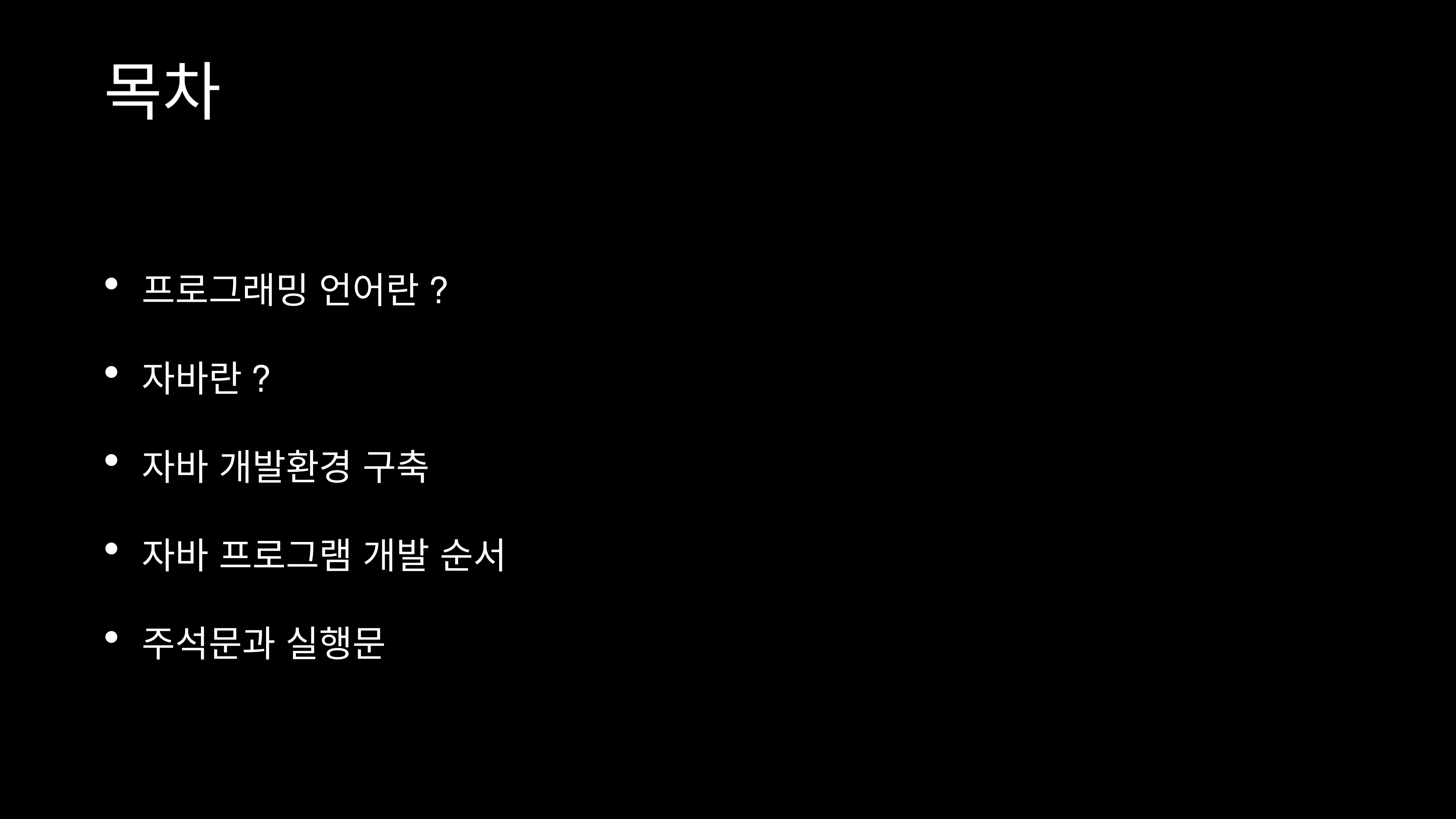

# 목차
프로그래밍 언어란?
자바란?
자바 개발환경 구축
자바 프로그램 개발 순서
주석문과 실행문